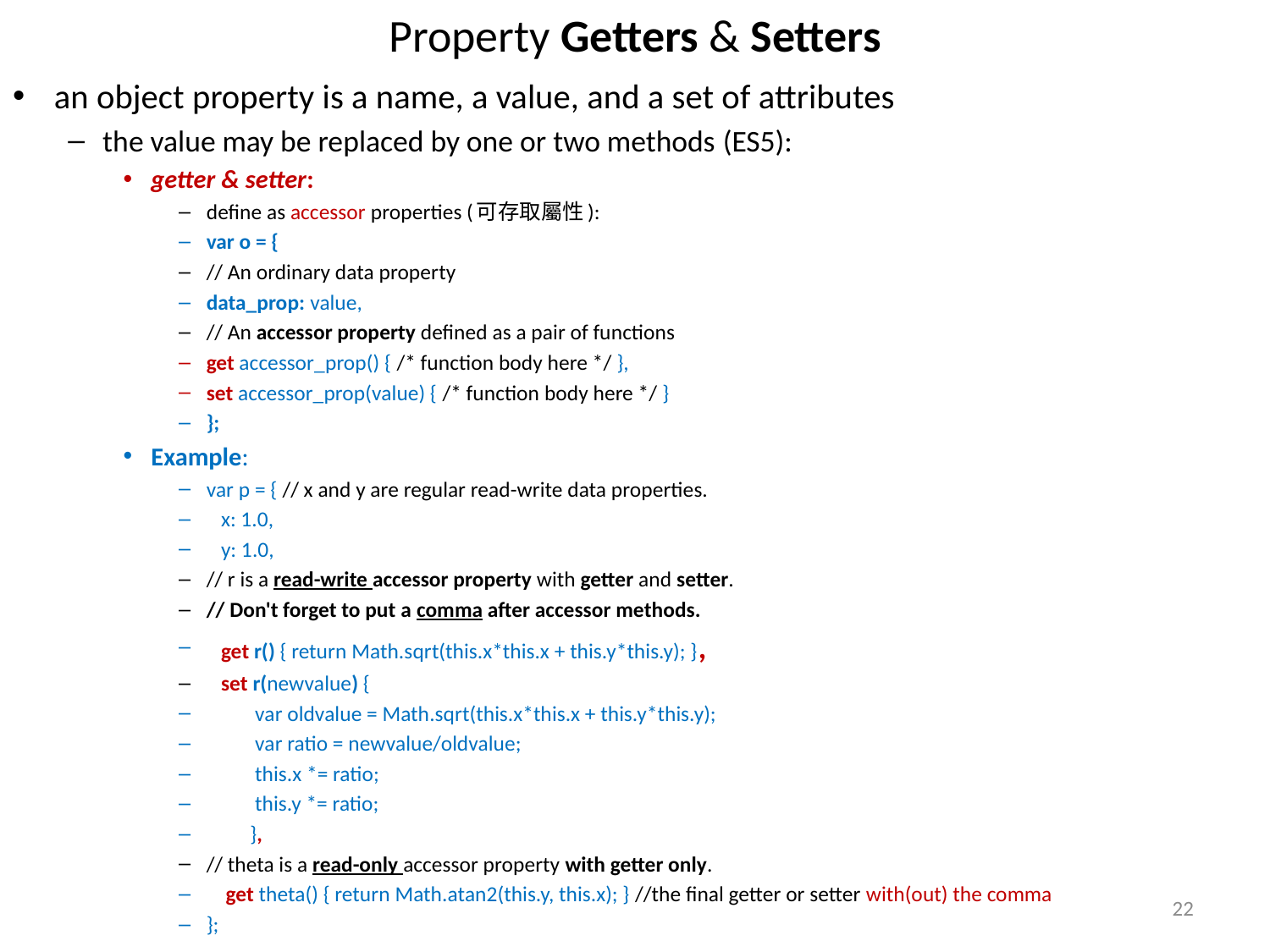

# Property Getters & Setters
an object property is a name, a value, and a set of attributes
the value may be replaced by one or two methods (ES5):
getter & setter:
define as accessor properties (可存取屬性):
var o = {
// An ordinary data property
data_prop: value,
// An accessor property defined as a pair of functions
get accessor_prop() { /* function body here */ },
set accessor_prop(value) { /* function body here */ }
};
Example:
var p = { // x and y are regular read-write data properties.
   x: 1.0,
   y: 1.0,
// r is a read-write accessor property with getter and setter.
// Don't forget to put a comma after accessor methods.
   get r() { return Math.sqrt(this.x*this.x + this.y*this.y); },
   set r(newvalue) {
          var oldvalue = Math.sqrt(this.x*this.x + this.y*this.y);
          var ratio = newvalue/oldvalue;
          this.x *= ratio;
          this.y *= ratio;
         },
// theta is a read-only accessor property with getter only.
    get theta() { return Math.atan2(this.y, this.x); } //the final getter or setter with(out) the comma
};
22